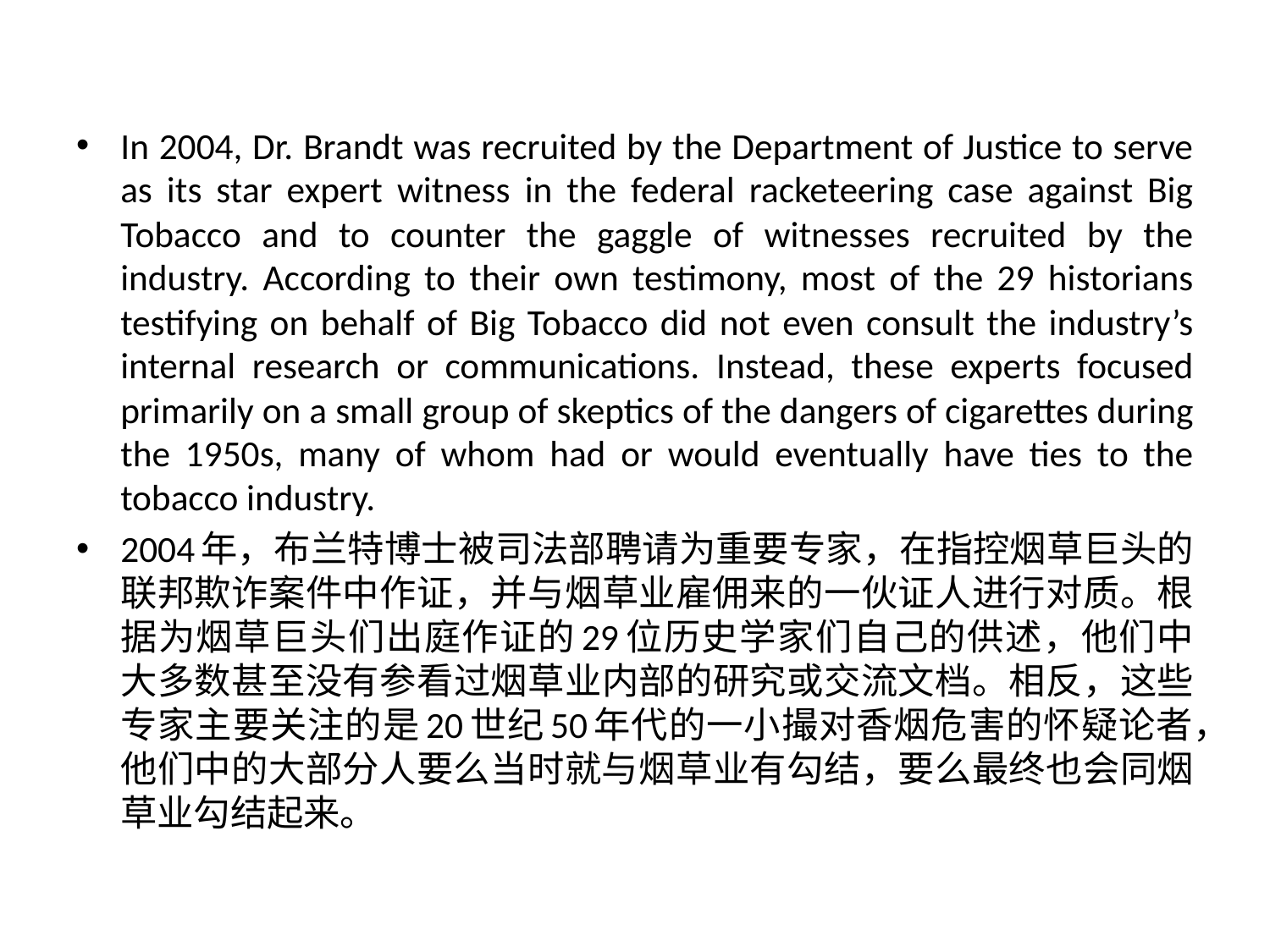

In 2004, Dr. Brandt was recruited by the Department of Justice to serve as its star expert witness in the federal racketeering case against Big Tobacco and to counter the gaggle of witnesses recruited by the industry. According to their own testimony, most of the 29 historians testifying on behalf of Big Tobacco did not even consult the industry’s internal research or communications. Instead, these experts focused primarily on a small group of skeptics of the dangers of cigarettes during the 1950s, many of whom had or would eventually have ties to the tobacco industry.
2004年，布兰特博士被司法部聘请为重要专家，在指控烟草巨头的联邦欺诈案件中作证，并与烟草业雇佣来的一伙证人进行对质。根据为烟草巨头们出庭作证的29位历史学家们自己的供述，他们中大多数甚至没有参看过烟草业内部的研究或交流文档。相反，这些专家主要关注的是20世纪50年代的一小撮对香烟危害的怀疑论者，他们中的大部分人要么当时就与烟草业有勾结，要么最终也会同烟草业勾结起来。